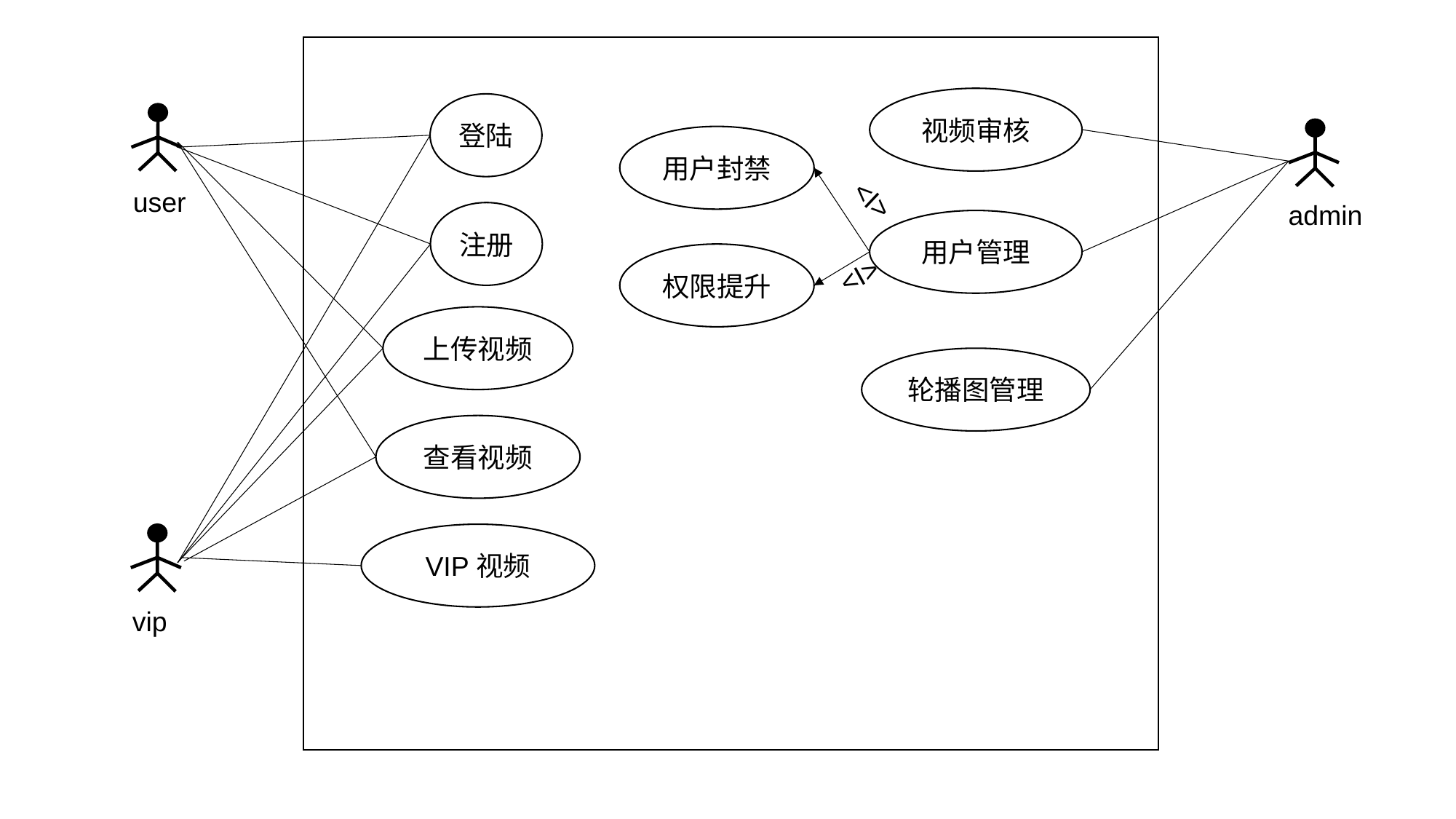

视频审核
登陆

用户封禁
<I>
user
admin
注册
用户管理
权限提升
<I>
上传视频
轮播图管理
查看视频

VIP视频
vip